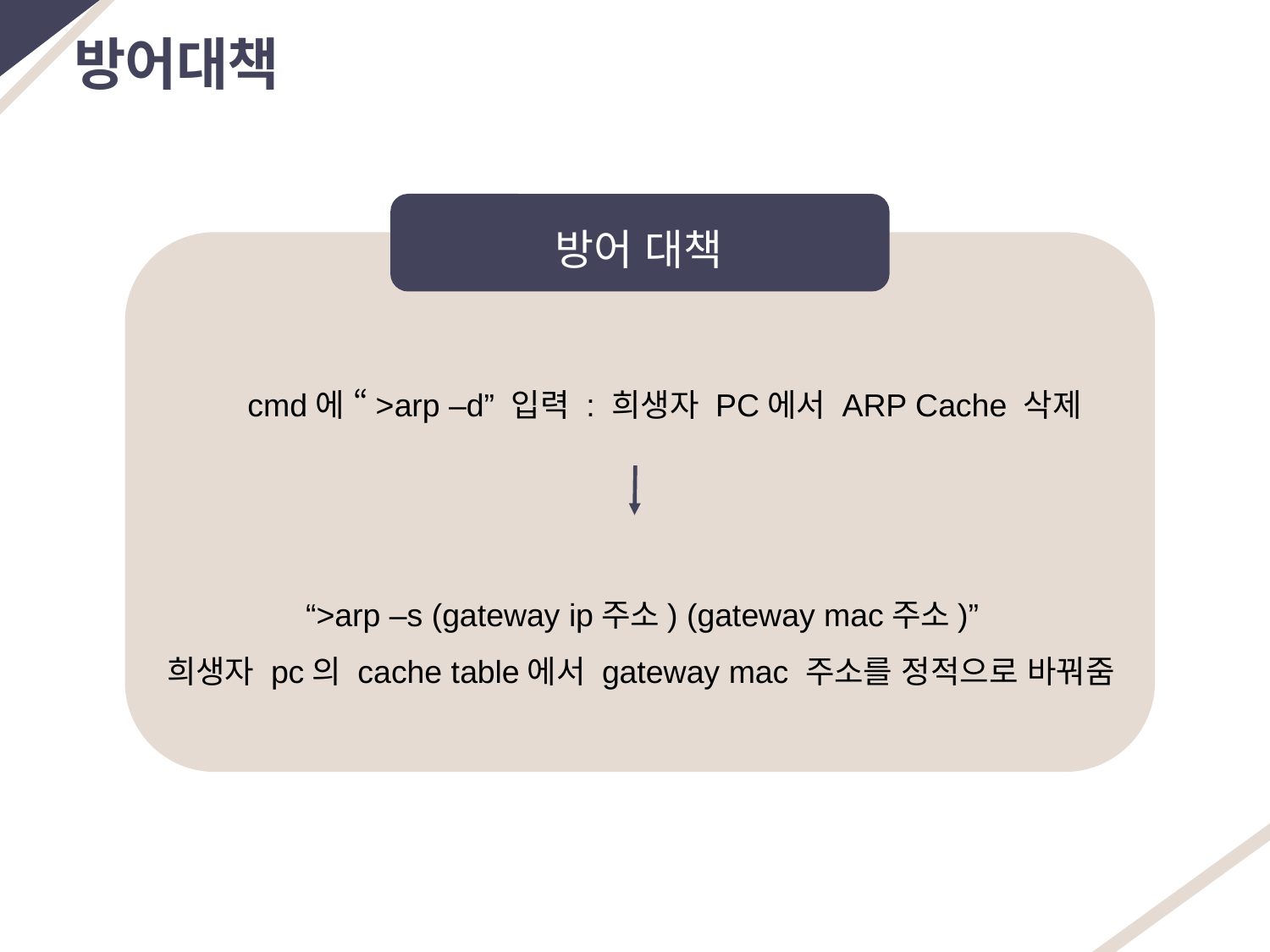

방어대책
방어 대책

cmd에 “>arp –d” 입력 : 희생자 PC에서 ARP Cache 삭제
“>arp –s (gateway ip주소) (gateway mac주소)”
희생자 pc의 cache table에서 gateway mac 주소를 정적으로 바꿔줌